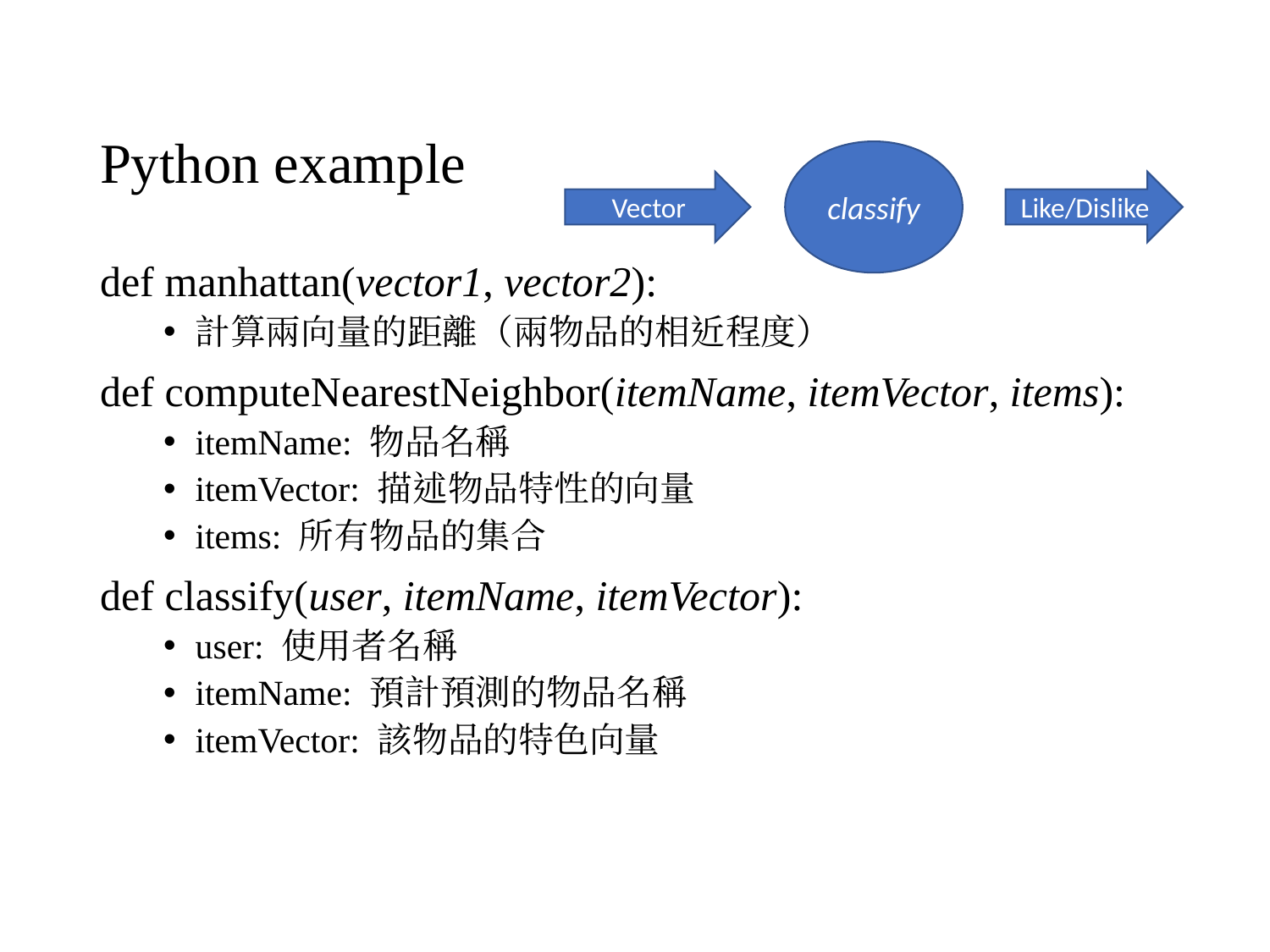

# Python example
classify
Vector
Like/Dislike
def manhattan(vector1, vector2):
計算兩向量的距離（兩物品的相近程度）
def computeNearestNeighbor(itemName, itemVector, items):
itemName: 物品名稱
itemVector: 描述物品特性的向量
items: 所有物品的集合
def classify(user, itemName, itemVector):
user: 使用者名稱
itemName: 預計預測的物品名稱
itemVector: 該物品的特色向量